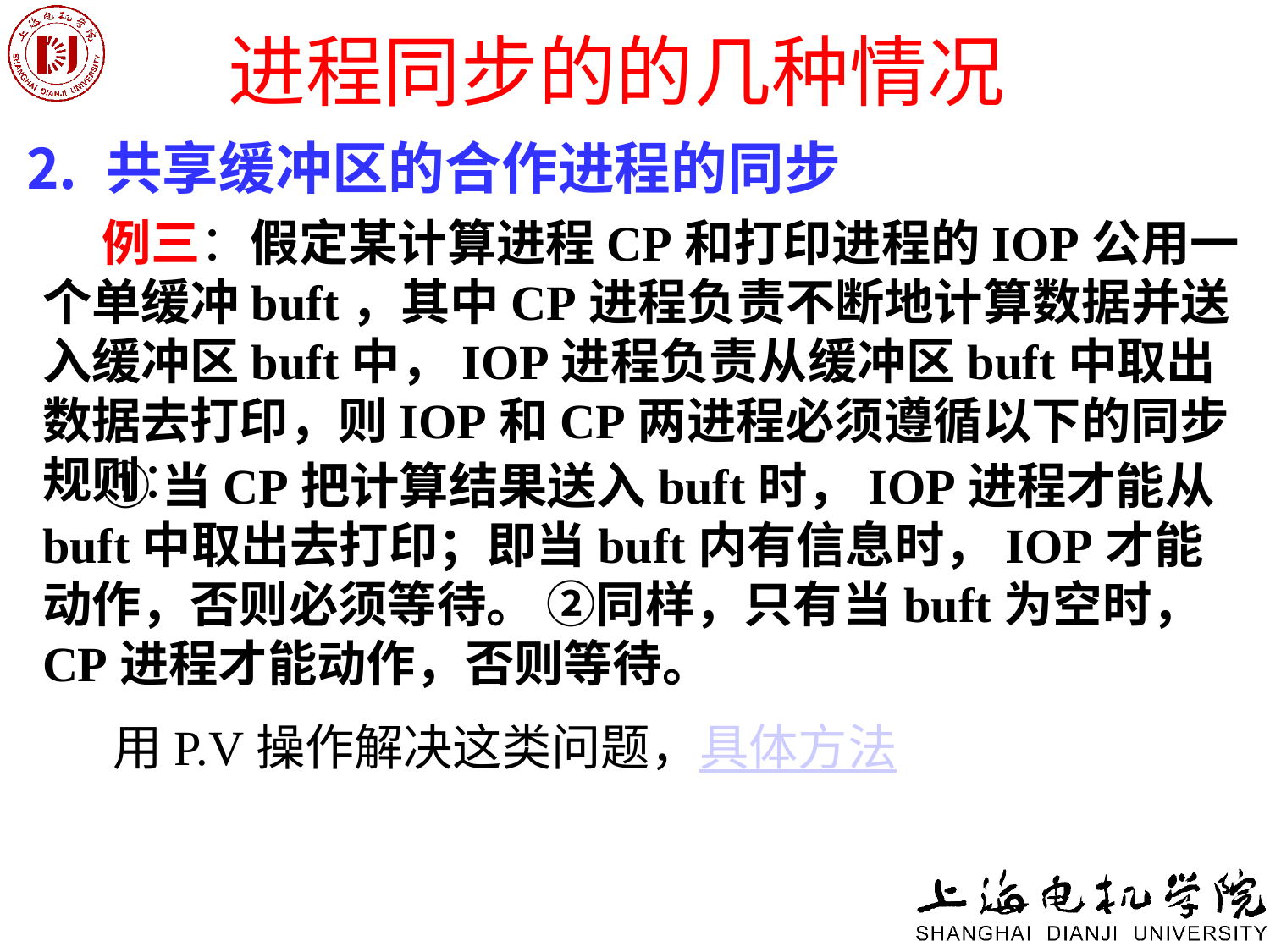

# 进程同步的的几种情况
⒉ 共享缓冲区的合作进程的同步
  例三：假定某计算进程CP和打印进程的IOP公用一个单缓冲buft，其中CP进程负责不断地计算数据并送入缓冲区buft中，IOP进程负责从缓冲区buft中取出数据去打印，则IOP和CP两进程必须遵循以下的同步规则：
   ①当CP把计算结果送入buft时，IOP进程才能从buft中取出去打印；即当buft内有信息时，IOP才能动作，否则必须等待。 ②同样，只有当buft为空时，CP进程才能动作，否则等待。
   用P.V操作解决这类问题，具体方法